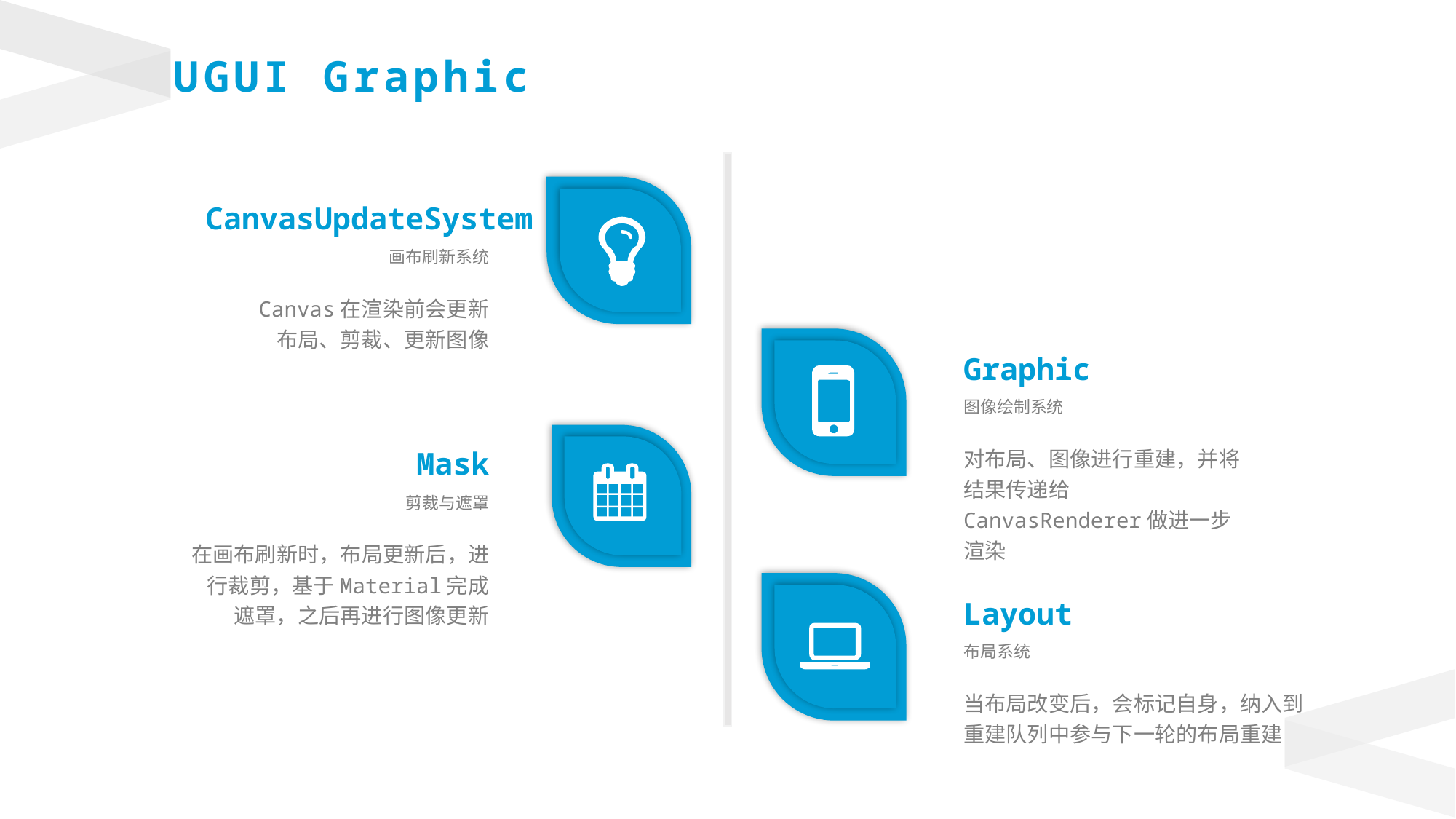

UGUI Graphic

CanvasUpdateSystem
画布刷新系统

Canvas在渲染前会更新布局、剪裁、更新图像

Mask
剪裁与遮罩

在画布刷新时，布局更新后，进行裁剪，基于Material完成遮罩，之后再进行图像更新

Graphic
图像绘制系统

对布局、图像进行重建，并将结果传递给CanvasRenderer做进一步渲染

Layout
布局系统

当布局改变后，会标记自身，纳入到重建队列中参与下一轮的布局重建